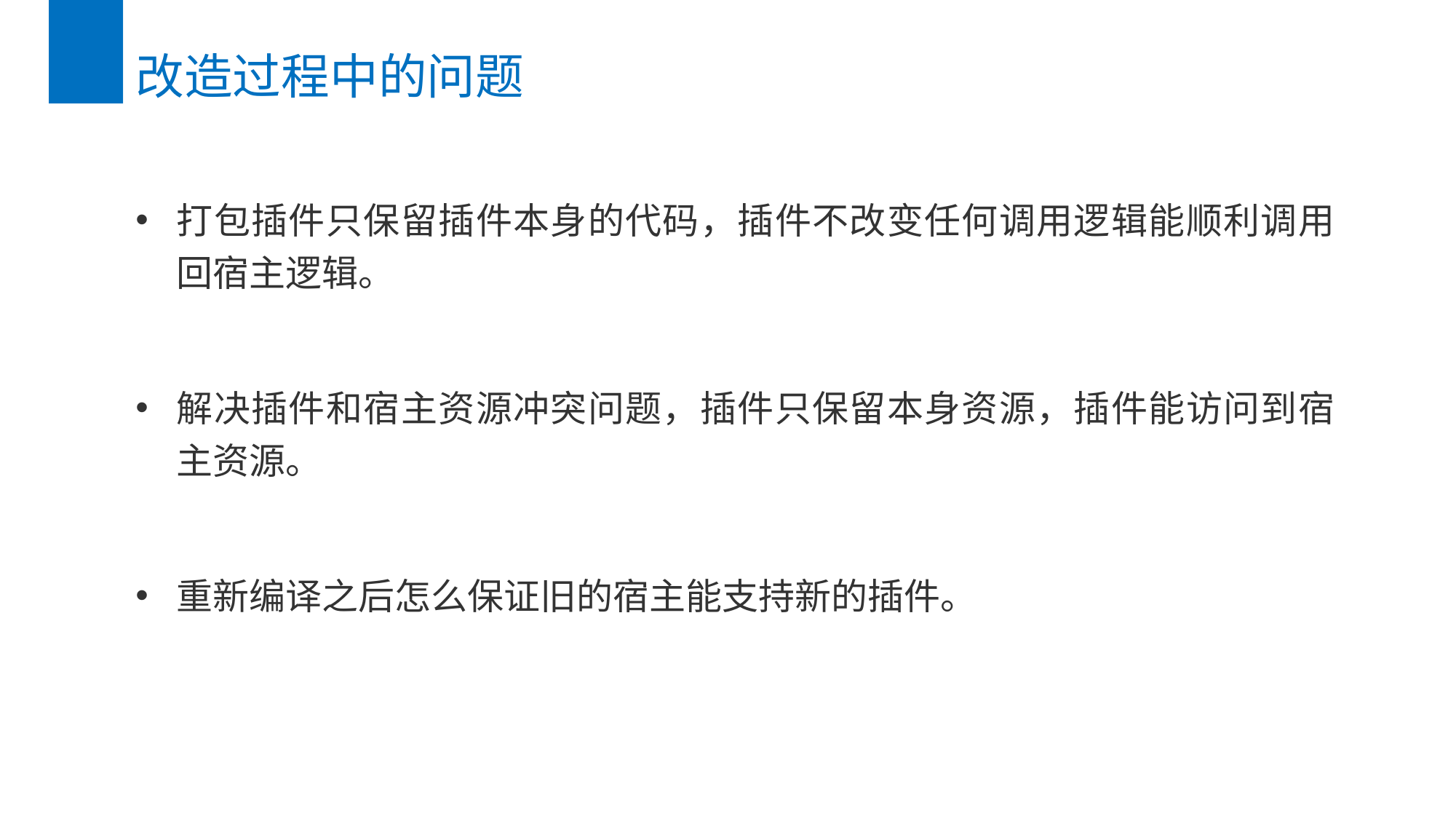

# 改造过程中的问题

打包插件只保留插件本身的代码，插件不改变任何调用逻辑能顺利调用回宿主逻辑。

解决插件和宿主资源冲突问题，插件只保留本身资源，插件能访问到宿主资源。

重新编译之后怎么保证旧的宿主能支持新的插件。